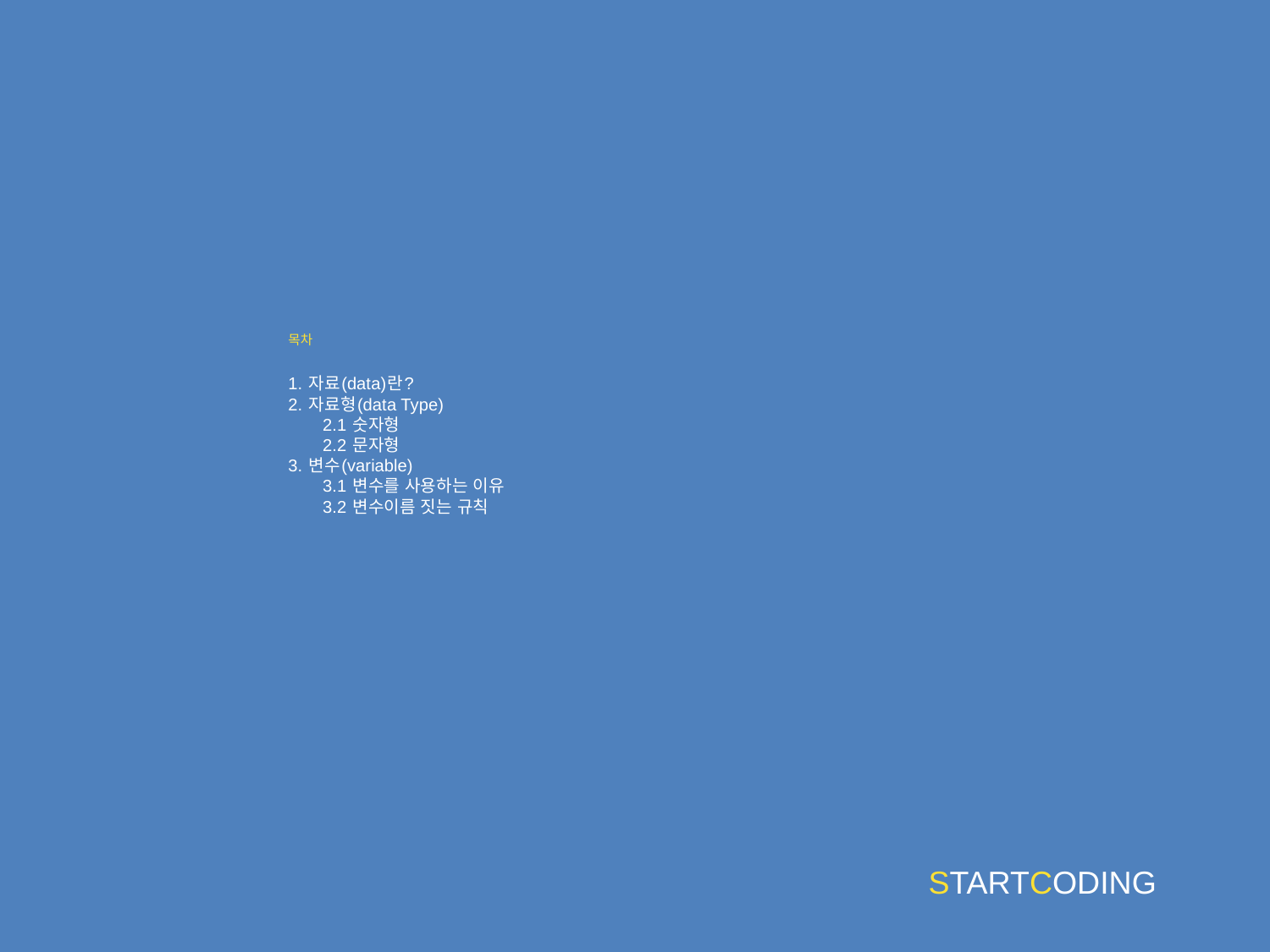

# 목차 1. 자료(data)란? 2. 자료형(data Type) 2.1 숫자형 2.2 문자형 3. 변수(variable) 3.1 변수를 사용하는 이유 3.2 변수이름 짓는 규칙
STARTCODING